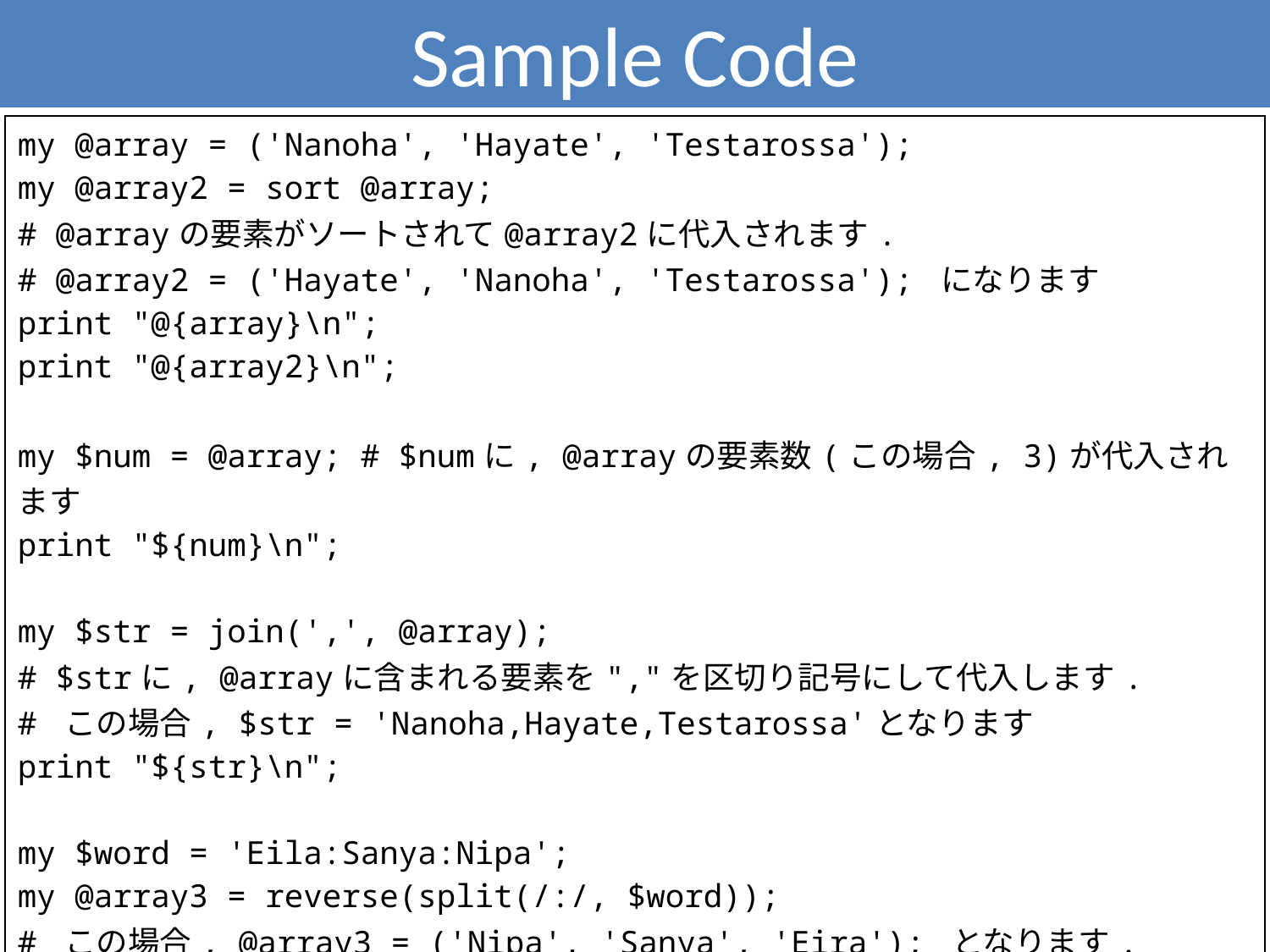

Sample Code
| my @array = ('Nanoha', 'Hayate', 'Testarossa'); my @array2 = sort @array; # @arrayの要素がソートされて@array2に代入されます. # @array2 = ('Hayate', 'Nanoha', 'Testarossa'); になります print "@{array}\n"; print "@{array2}\n"; my $num = @array; # $numに, @arrayの要素数(この場合, 3)が代入されます print "${num}\n"; my $str = join(',', @array); # $strに, @arrayに含まれる要素を","を区切り記号にして代入します. # この場合, $str = 'Nanoha,Hayate,Testarossa'となります print "${str}\n"; my $word = 'Eila:Sanya:Nipa'; my @array3 = reverse(split(/:/, $word)); # この場合, @array3 = ('Nipa', 'Sanya', 'Eira'); となります. print "@{array3}\n"; |
| --- |